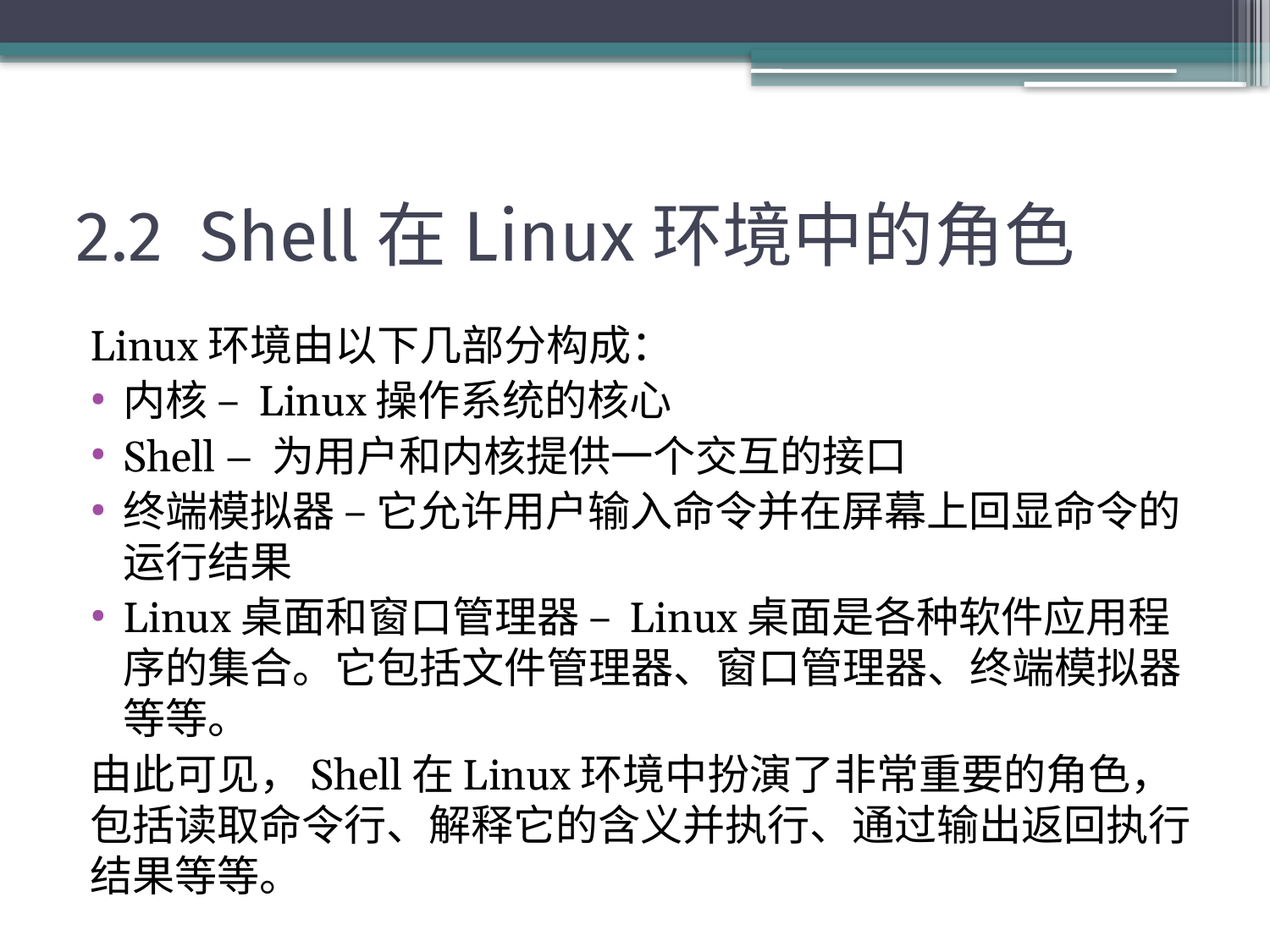

# 2.2  Shell在Linux环境中的角色
Linux环境由以下几部分构成：
内核 – Linux操作系统的核心
Shell – 为用户和内核提供一个交互的接口
终端模拟器 – 它允许用户输入命令并在屏幕上回显命令的运行结果
Linux桌面和窗口管理器 – Linux桌面是各种软件应用程序的集合。它包括文件管理器、窗口管理器、终端模拟器等等。
由此可见，Shell在Linux环境中扮演了非常重要的角色，包括读取命令行、解释它的含义并执行、通过输出返回执行结果等等。